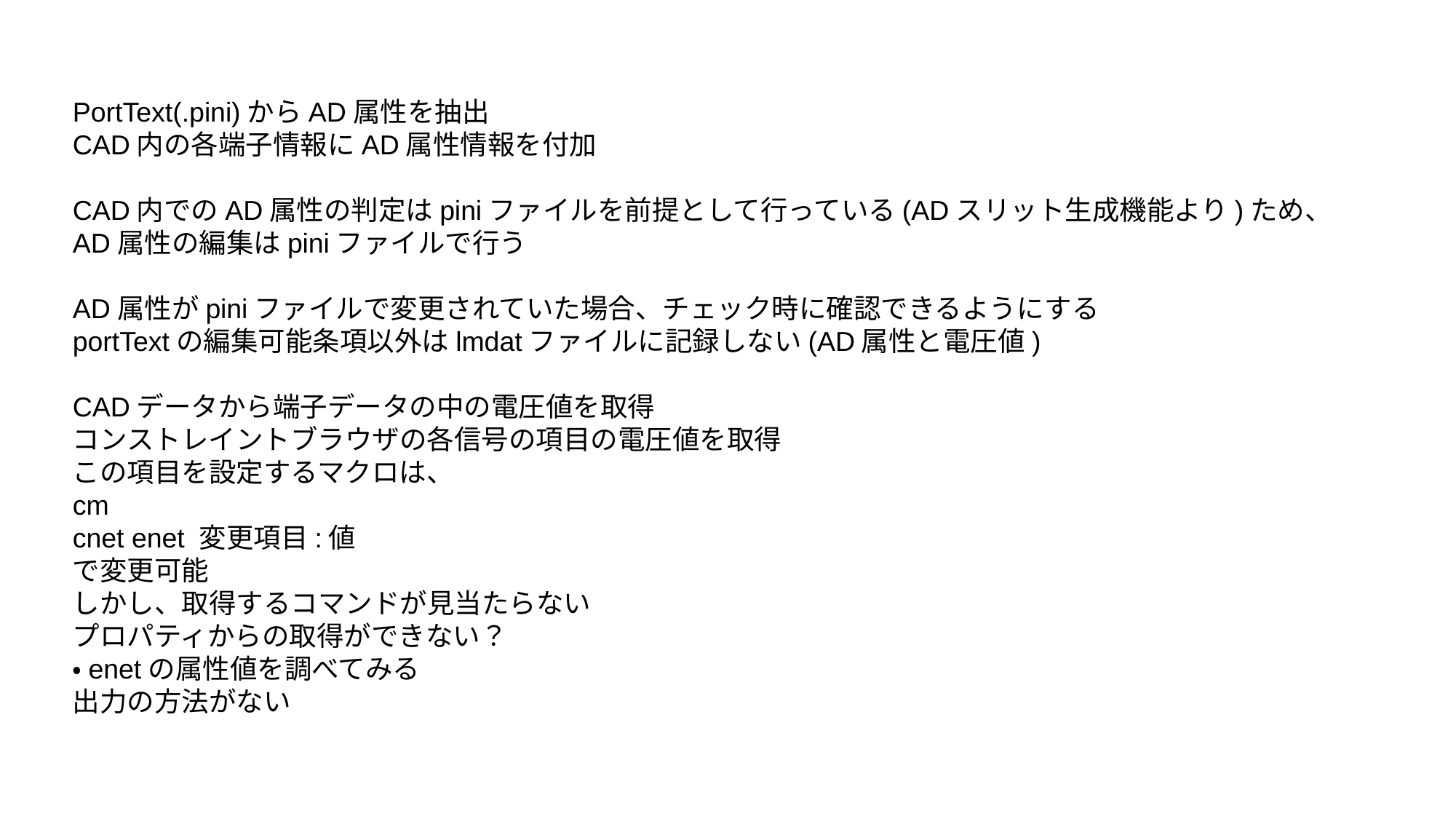

PortText(.pini)からAD属性を抽出
CAD内の各端子情報にAD属性情報を付加

CAD内でのAD属性の判定はpiniファイルを前提として行っている(ADスリット生成機能より)ため、AD属性の編集はpiniファイルで行う

AD属性がpiniファイルで変更されていた場合、チェック時に確認できるようにする
portTextの編集可能条項以外はlmdatファイルに記録しない(AD属性と電圧値)

CADデータから端子データの中の電圧値を取得
コンストレイントブラウザの各信号の項目の電圧値を取得
この項目を設定するマクロは、
cm
cnet enet 変更項目:値
で変更可能
しかし、取得するコマンドが見当たらない
プロパティからの取得ができない？
・enetの属性値を調べてみる
出力の方法がない